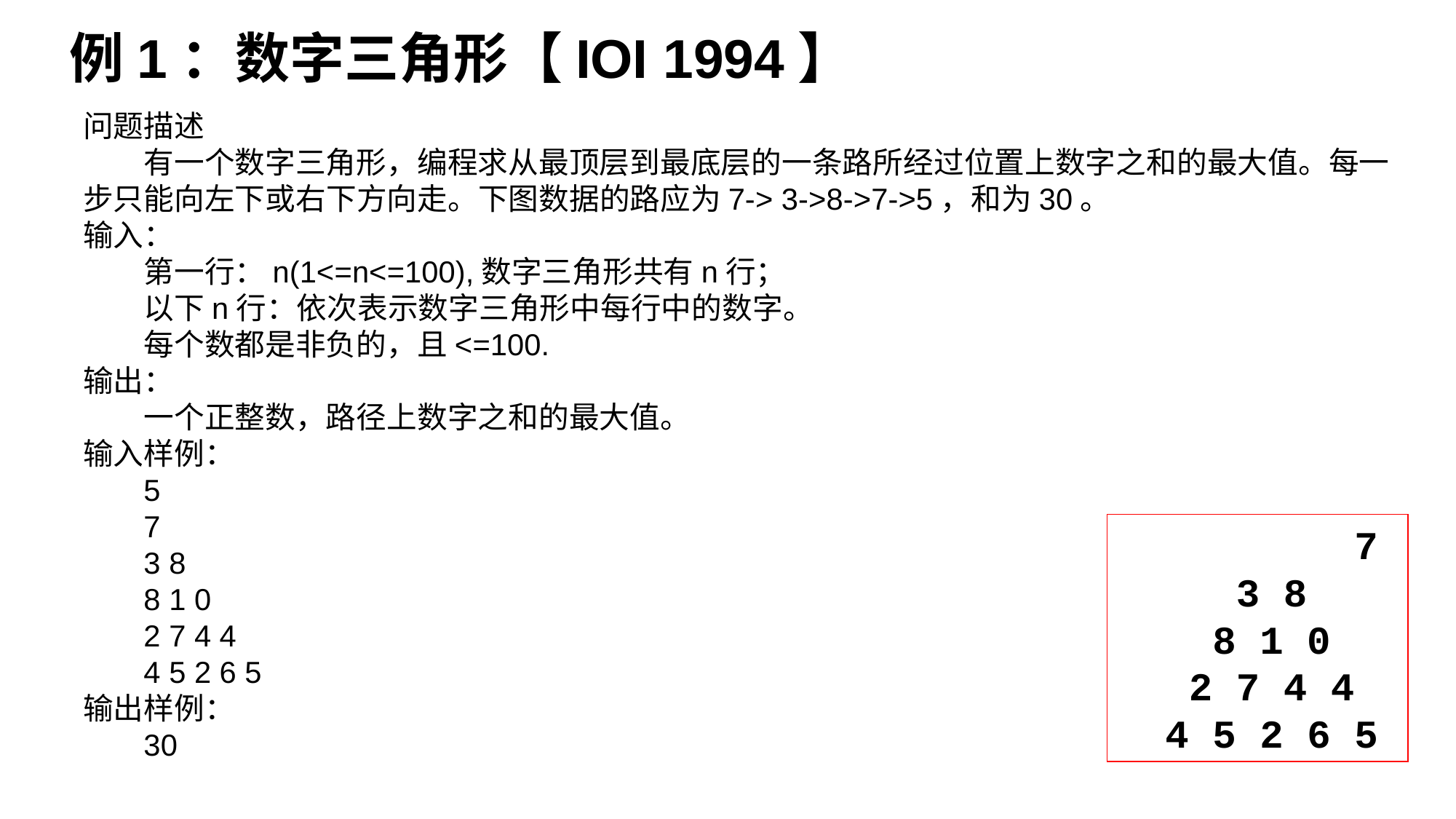

# 例1：数字三角形【IOI 1994】
问题描述
有一个数字三角形，编程求从最顶层到最底层的一条路所经过位置上数字之和的最大值。每一步只能向左下或右下方向走。下图数据的路应为7-> 3->8->7->5，和为30。
输入：
第一行：n(1<=n<=100),数字三角形共有n行；
以下n行：依次表示数字三角形中每行中的数字。
每个数都是非负的，且<=100.
输出：
一个正整数，路径上数字之和的最大值。
输入样例：
5
7
3 8
8 1 0
2 7 4 4
4 5 2 6 5
输出样例：
30
          7
     3 8
    8 1 0
   2 7 4 4
  4 5 2 6 5